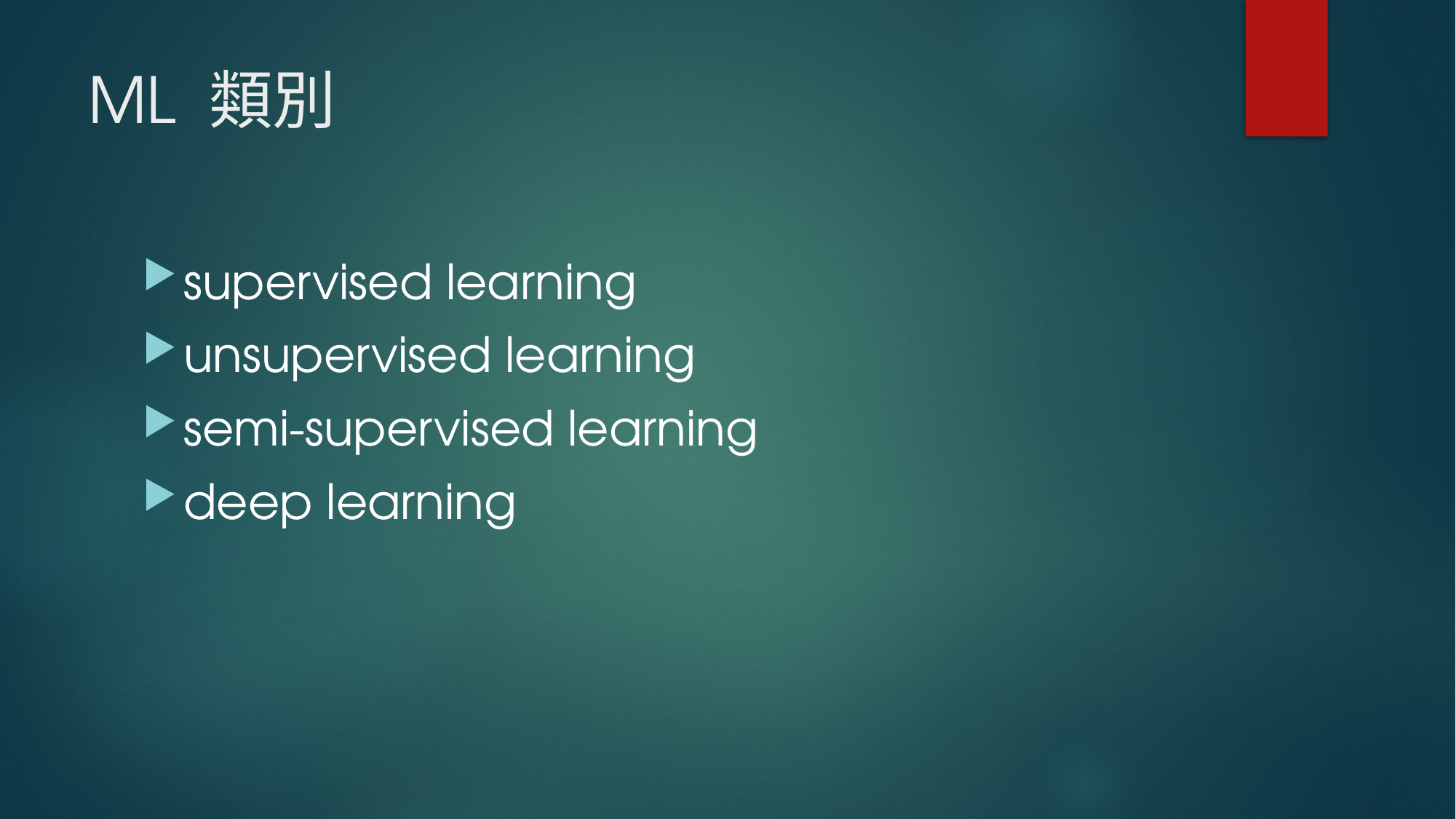

# ML 類別
supervised learning
unsupervised learning
semi-supervised learning
deep learning